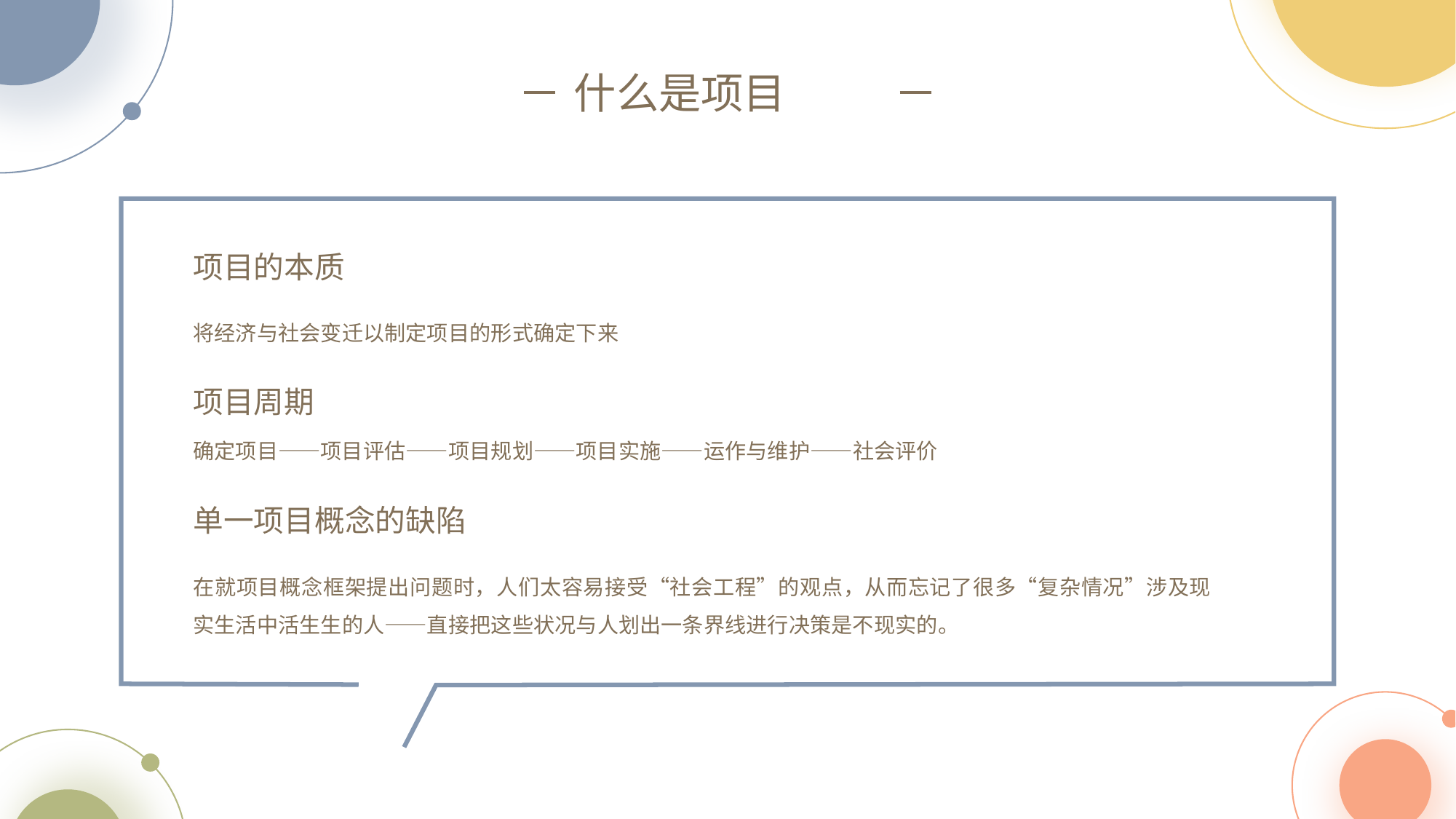

什么是项目

项目的本质
将经济与社会变迁以制定项目的形式确定下来
项目周期
确定项目——项目评估——项目规划——项目实施——运作与维护——社会评价
单一项目概念的缺陷
在就项目概念框架提出问题时，人们太容易接受“社会工程”的观点，从而忘记了很多“复杂情况”涉及现实生活中活生生的人——直接把这些状况与人划出一条界线进行决策是不现实的。